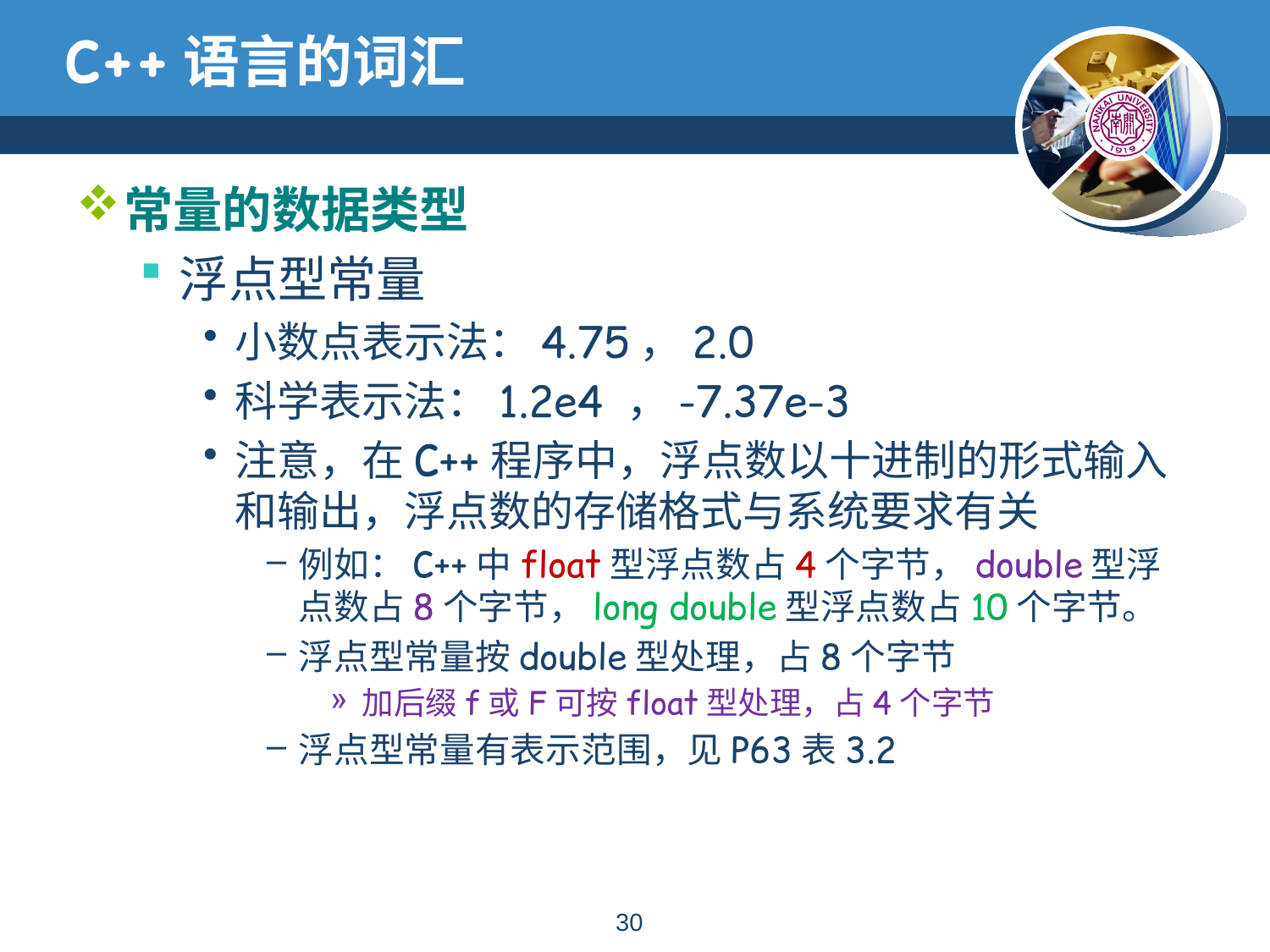

# C++语言的词汇
常量的数据类型
浮点型常量
小数点表示法：4.75，2.0
科学表示法：1.2e4 ，-7.37e-3
注意，在C++程序中，浮点数以十进制的形式输入和输出，浮点数的存储格式与系统要求有关
例如：C++中float型浮点数占4个字节，double型浮点数占8个字节，long double型浮点数占10个字节。
浮点型常量按double型处理，占8个字节
加后缀f或F可按float型处理，占4个字节
浮点型常量有表示范围，见P63表3.2
30